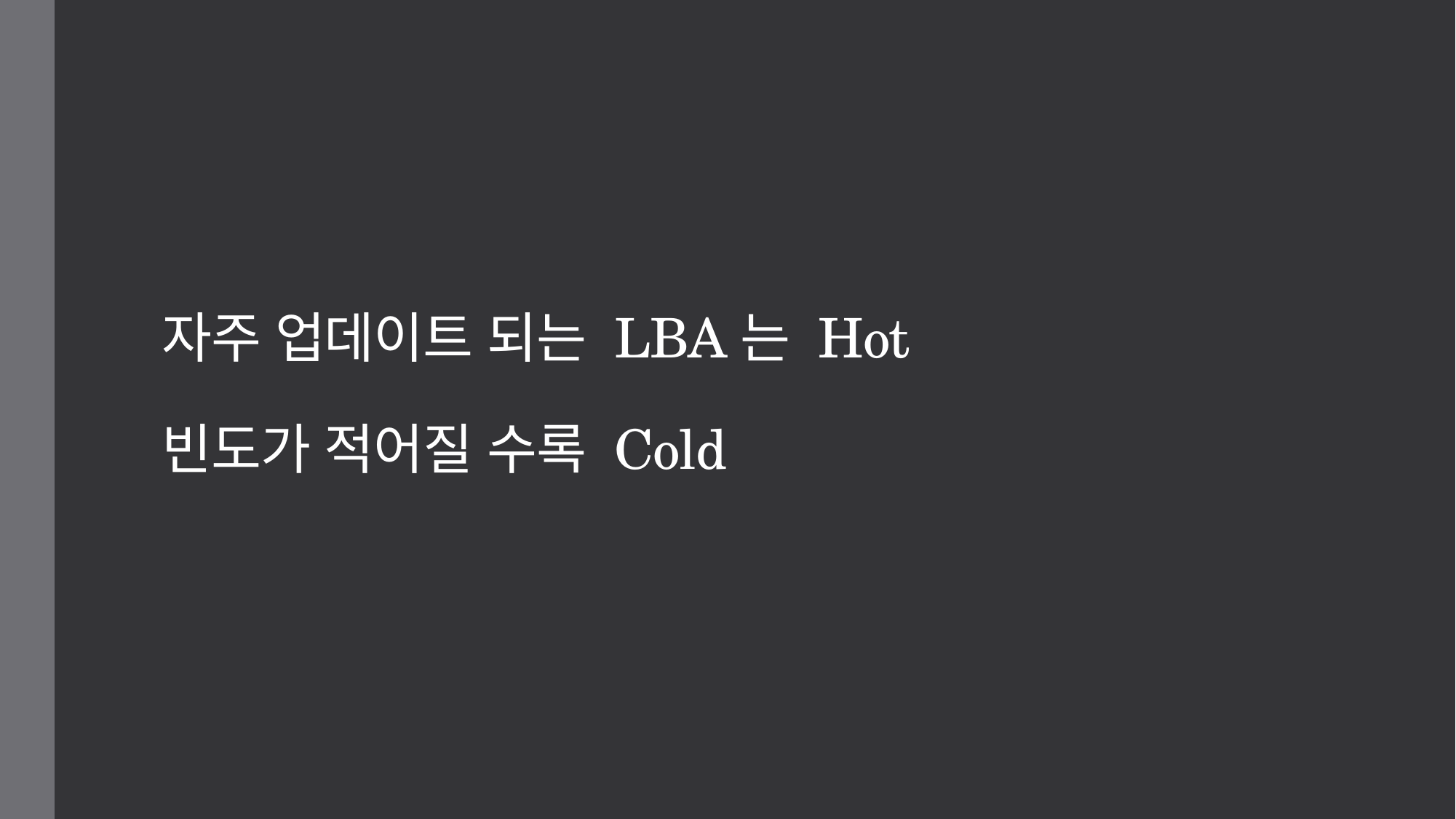

# 자주 업데이트 되는 LBA는 Hot 빈도가 적어질 수록 Cold